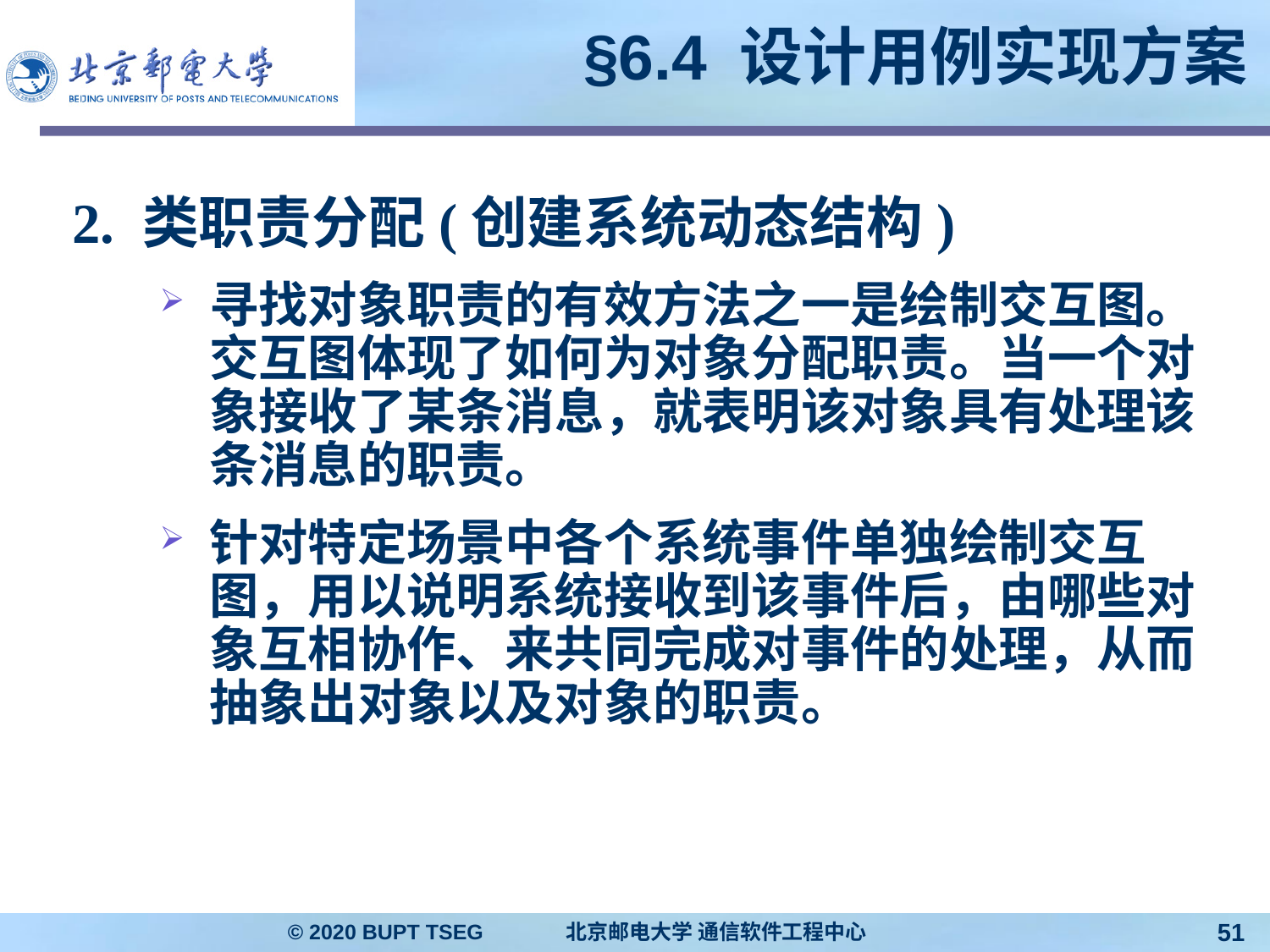

# §6.4 设计用例实现方案
2. 类职责分配(创建系统动态结构)
寻找对象职责的有效方法之一是绘制交互图。交互图体现了如何为对象分配职责。当一个对象接收了某条消息，就表明该对象具有处理该条消息的职责。
针对特定场景中各个系统事件单独绘制交互图，用以说明系统接收到该事件后，由哪些对象互相协作、来共同完成对事件的处理，从而抽象出对象以及对象的职责。
© 2020 BUPT TSEG             北京邮电大学 通信软件工程中心